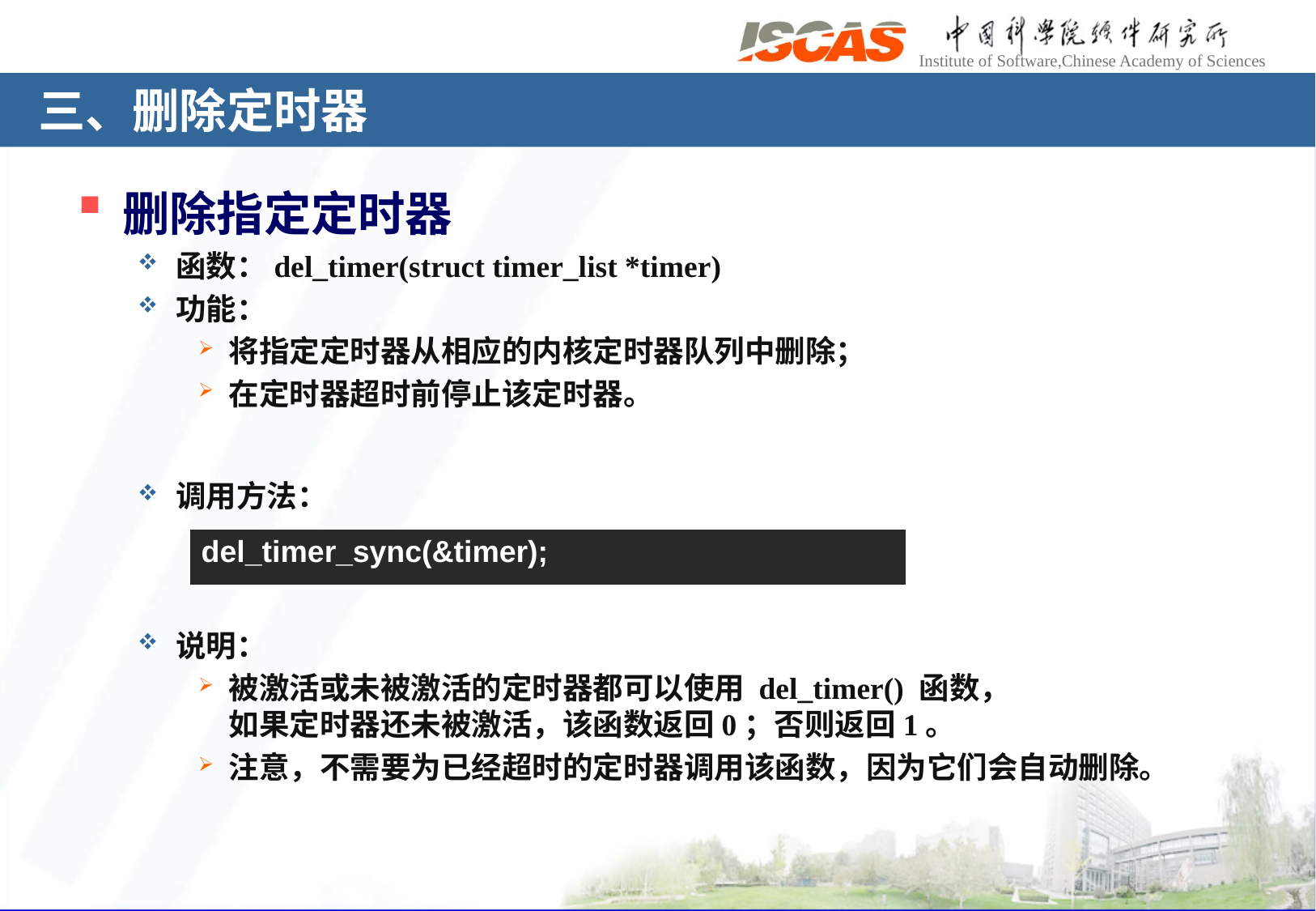

# 三、删除定时器
删除指定定时器
函数：del_timer(struct timer_list *timer)
功能：
将指定定时器从相应的内核定时器队列中删除；
在定时器超时前停止该定时器。

调用方法：

| del\_timer\_sync(&timer); |
| --- |
说明：
被激活或未被激活的定时器都可以使用 del_timer() 函数，
如果定时器还未被激活，该函数返回0；否则返回1。
注意，不需要为已经超时的定时器调用该函数，因为它们会自动删除。